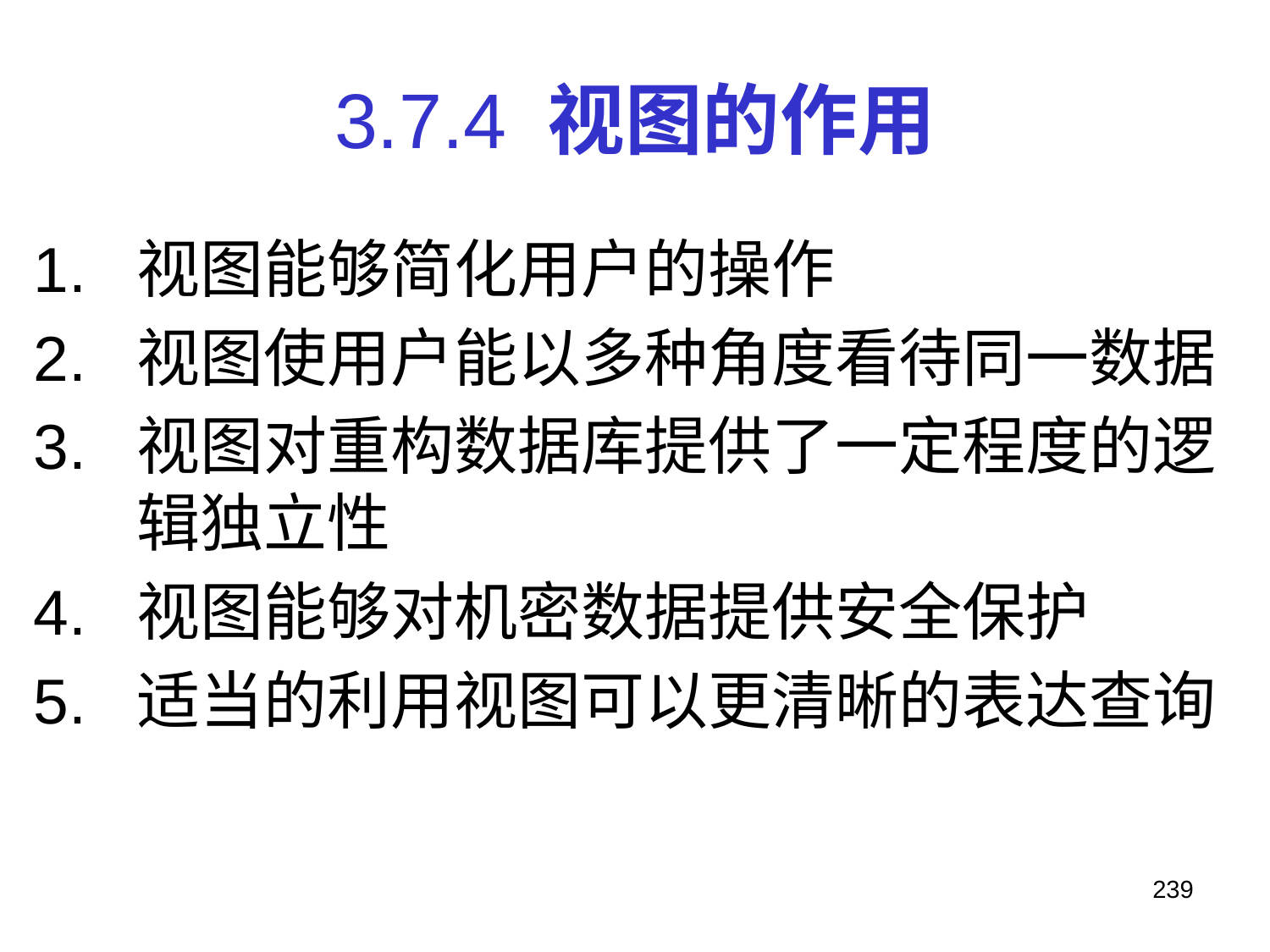

# 3.7.4 视图的作用
视图能够简化用户的操作
视图使用户能以多种角度看待同一数据
视图对重构数据库提供了一定程度的逻辑独立性
视图能够对机密数据提供安全保护
适当的利用视图可以更清晰的表达查询
239